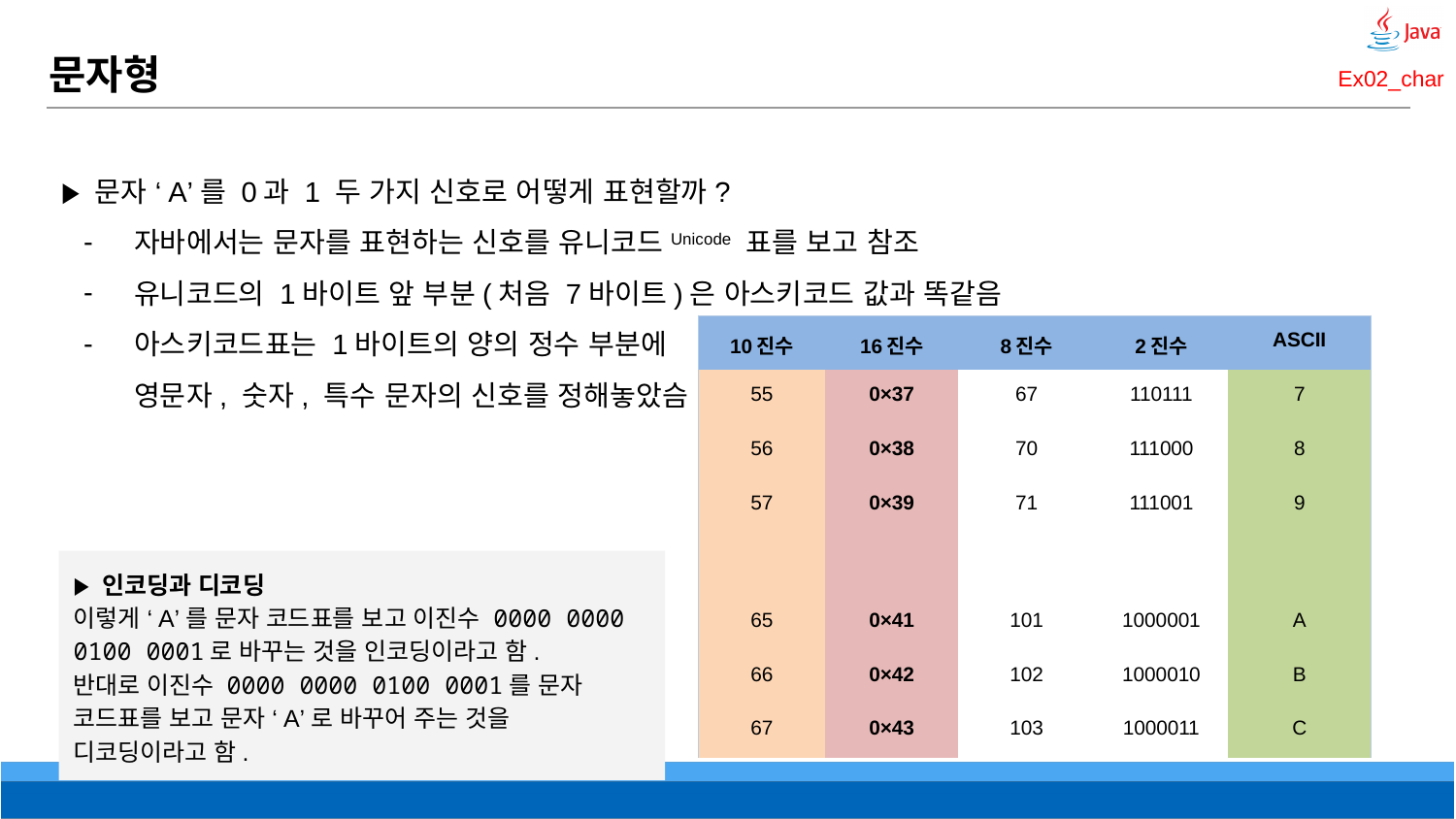

# 문자형
Ex02_char
▶ 문자 ‘A’를 0과 1 두 가지 신호로 어떻게 표현할까?
자바에서는 문자를 표현하는 신호를 유니코드Unicode 표를 보고 참조
유니코드의 1바이트 앞 부분(처음 7바이트)은 아스키코드 값과 똑같음
아스키코드표는 1바이트의 양의 정수 부분에
영문자, 숫자, 특수 문자의 신호를 정해놓았슴
| 10진수 | 16진수 | 8진수 | 2진수 | ASCII |
| --- | --- | --- | --- | --- |
| 55 | 0×37 | 67 | 110111 | 7 |
| 56 | 0×38 | 70 | 111000 | 8 |
| 57 | 0×39 | 71 | 111001 | 9 |
|  |  |  |  |  |
| 65 | 0×41 | 101 | 1000001 | A |
| 66 | 0×42 | 102 | 1000010 | B |
| 67 | 0×43 | 103 | 1000011 | C |
▶ 인코딩과 디코딩
이렇게 ‘A’를 문자 코드표를 보고 이진수 0000 0000 0100 0001로 바꾸는 것을 인코딩이라고 함.
반대로 이진수 0000 0000 0100 0001를 문자 코드표를 보고 문자 ‘A’로 바꾸어 주는 것을 디코딩이라고 함.